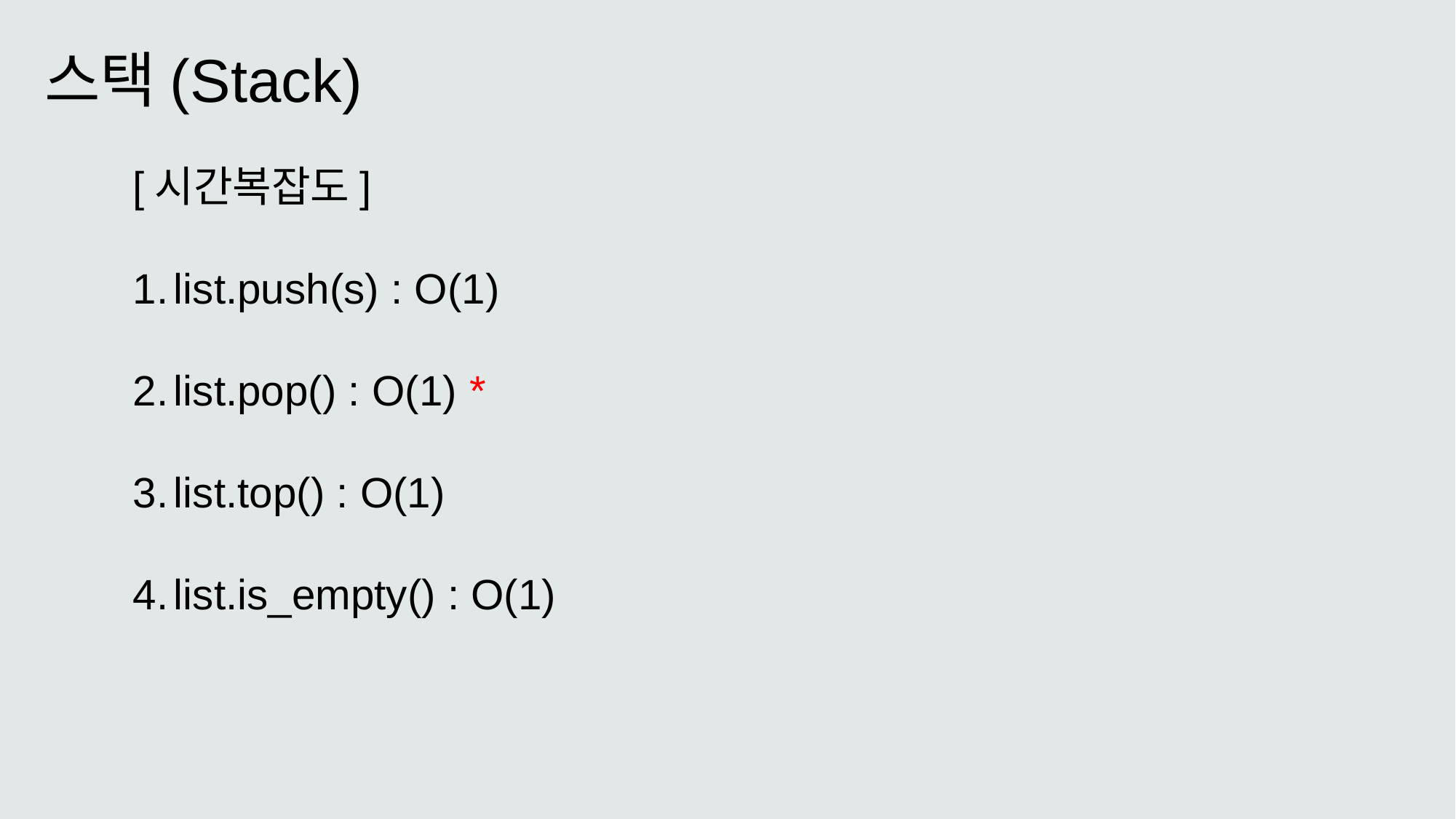

스택(Stack)
[시간복잡도]

list.push(s) : O(1)

list.pop() : O(1) *

list.top() : O(1)

list.is_empty() : O(1)